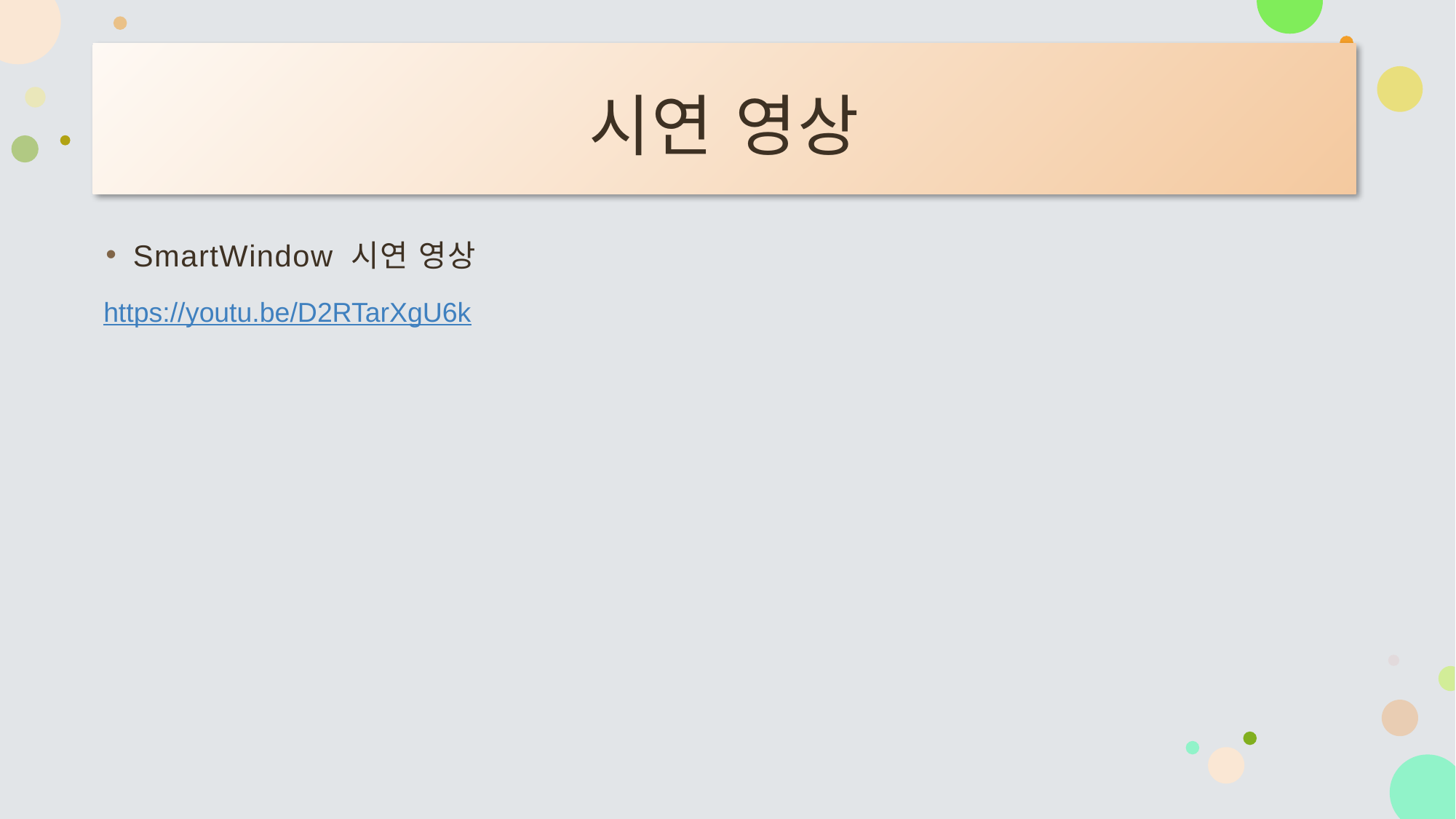

# 시연 영상
SmartWindow 시연 영상
https://youtu.be/D2RTarXgU6k